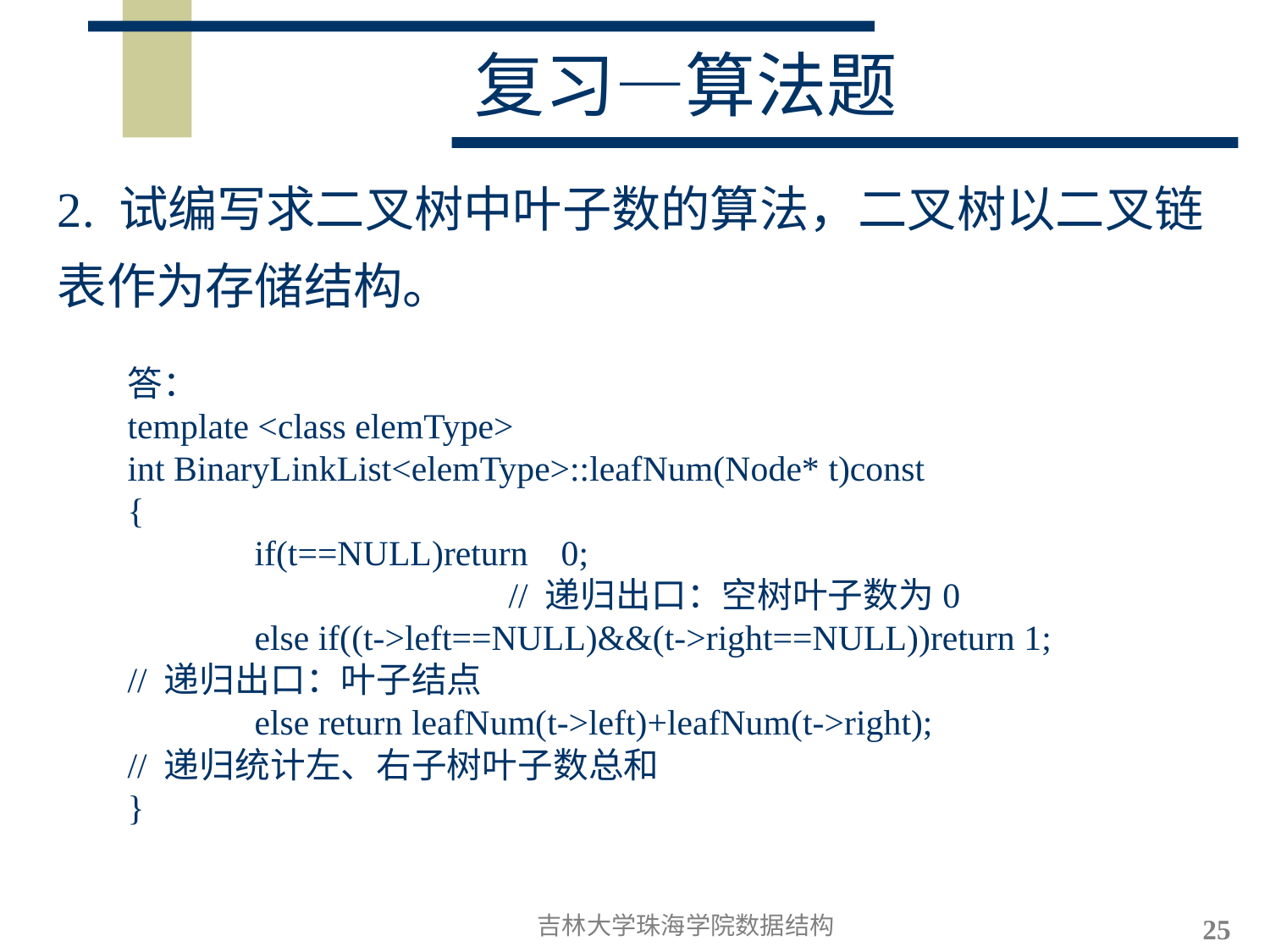

# 复习—算法题
2. 试编写求二叉树中叶子数的算法，二叉树以二叉链表作为存储结构。
答：
template <class elemType>
int BinaryLinkList<elemType>::leafNum(Node* t)const
{
	if(t==NULL)return 0;								// 递归出口：空树叶子数为0
	else if((t->left==NULL)&&(t->right==NULL))return 1;
// 递归出口：叶子结点
	else return leafNum(t->left)+leafNum(t->right);
// 递归统计左、右子树叶子数总和
}
吉林大学珠海学院数据结构